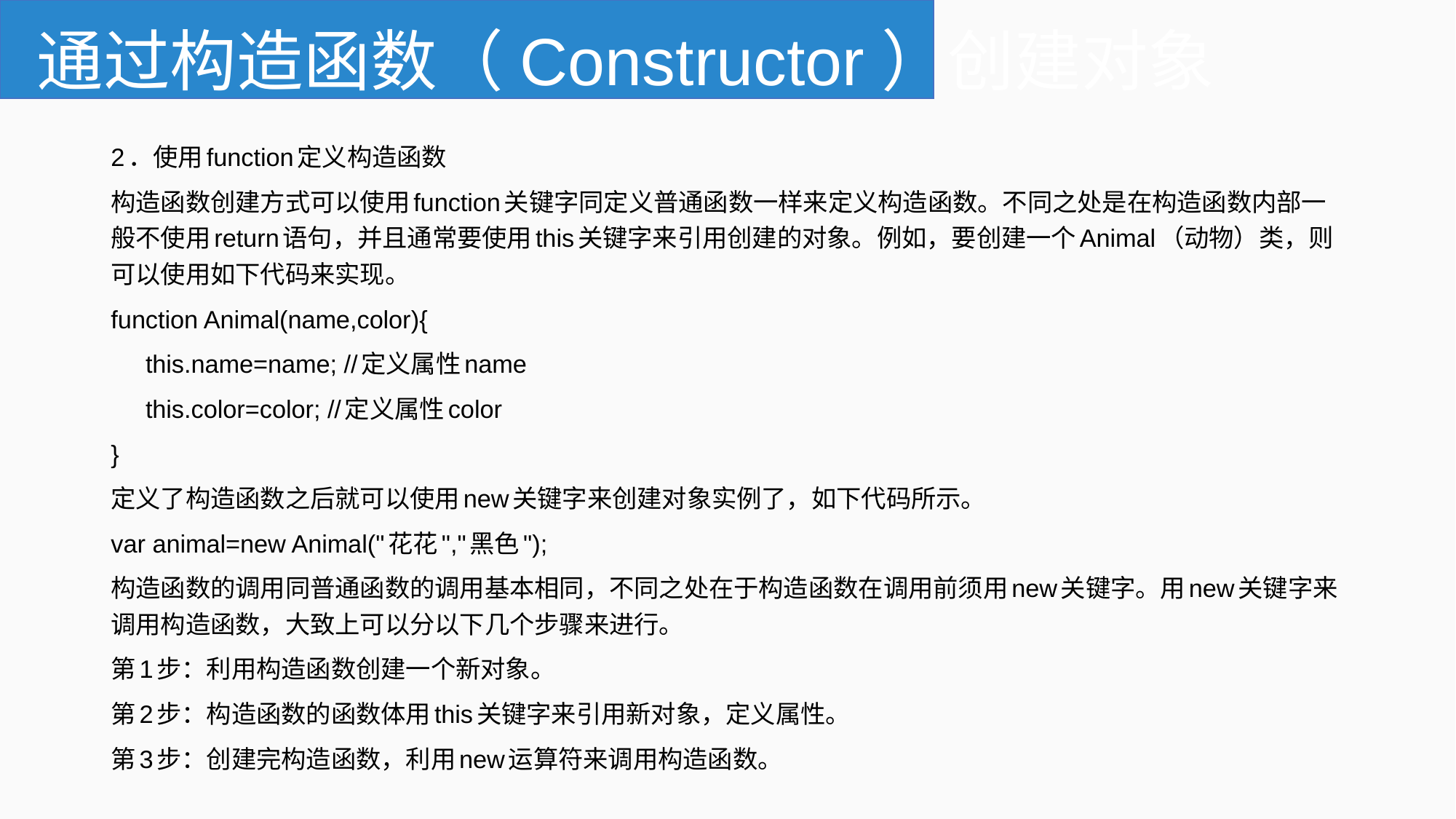

# 通过构造函数（Constructor）创建对象
2．使用function定义构造函数
构造函数创建方式可以使用function关键字同定义普通函数一样来定义构造函数。不同之处是在构造函数内部一般不使用return语句，并且通常要使用this关键字来引用创建的对象。例如，要创建一个Animal（动物）类，则可以使用如下代码来实现。
function Animal(name,color){
     this.name=name; //定义属性name
     this.color=color; //定义属性color
}
定义了构造函数之后就可以使用new关键字来创建对象实例了，如下代码所示。
var animal=new Animal("花花","黑色");
构造函数的调用同普通函数的调用基本相同，不同之处在于构造函数在调用前须用new关键字。用new关键字来调用构造函数，大致上可以分以下几个步骤来进行。
第1步：利用构造函数创建一个新对象。
第2步：构造函数的函数体用this关键字来引用新对象，定义属性。
第3步：创建完构造函数，利用new运算符来调用构造函数。